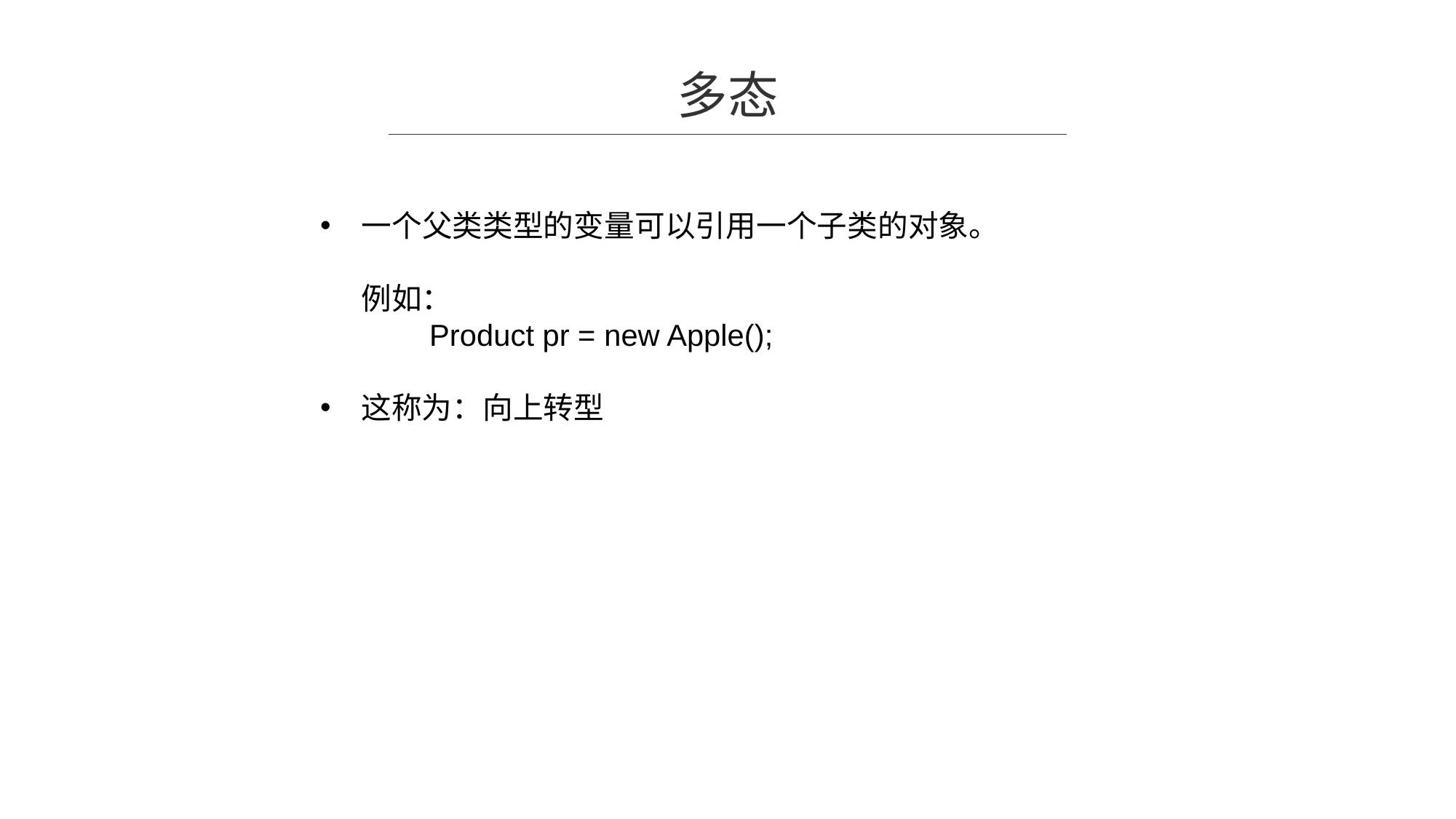

多态
一个父类类型的变量可以引用一个子类的对象。

     例如：
	Product pr = new Apple();

这称为：向上转型